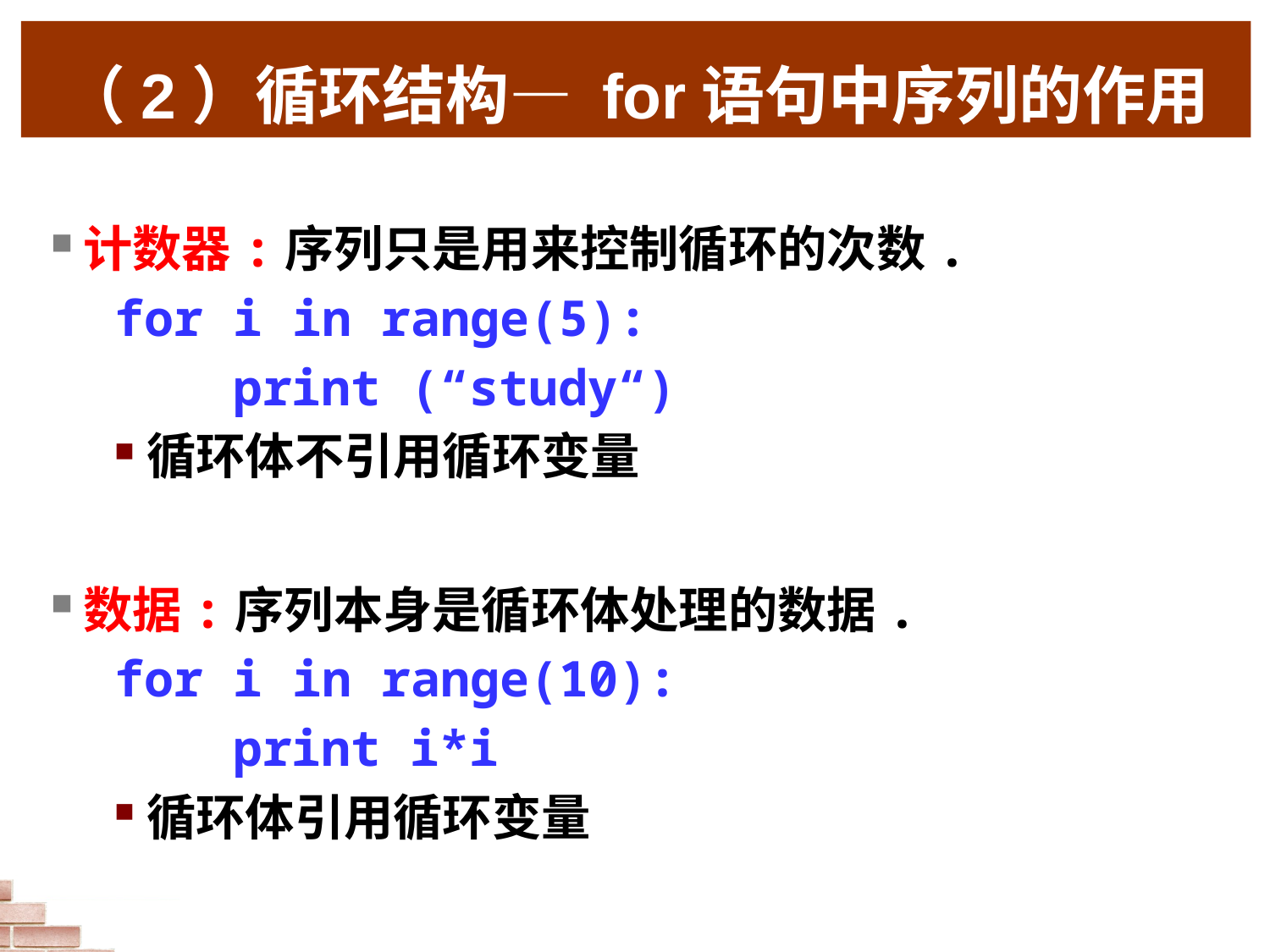

（2）循环结构— for语句中序列的作用
计数器:序列只是用来控制循环的次数.
for i in range(5):
    print (“study“)
循环体不引用循环变量

数据:序列本身是循环体处理的数据.
for i in range(10):
    print i*i
循环体引用循环变量